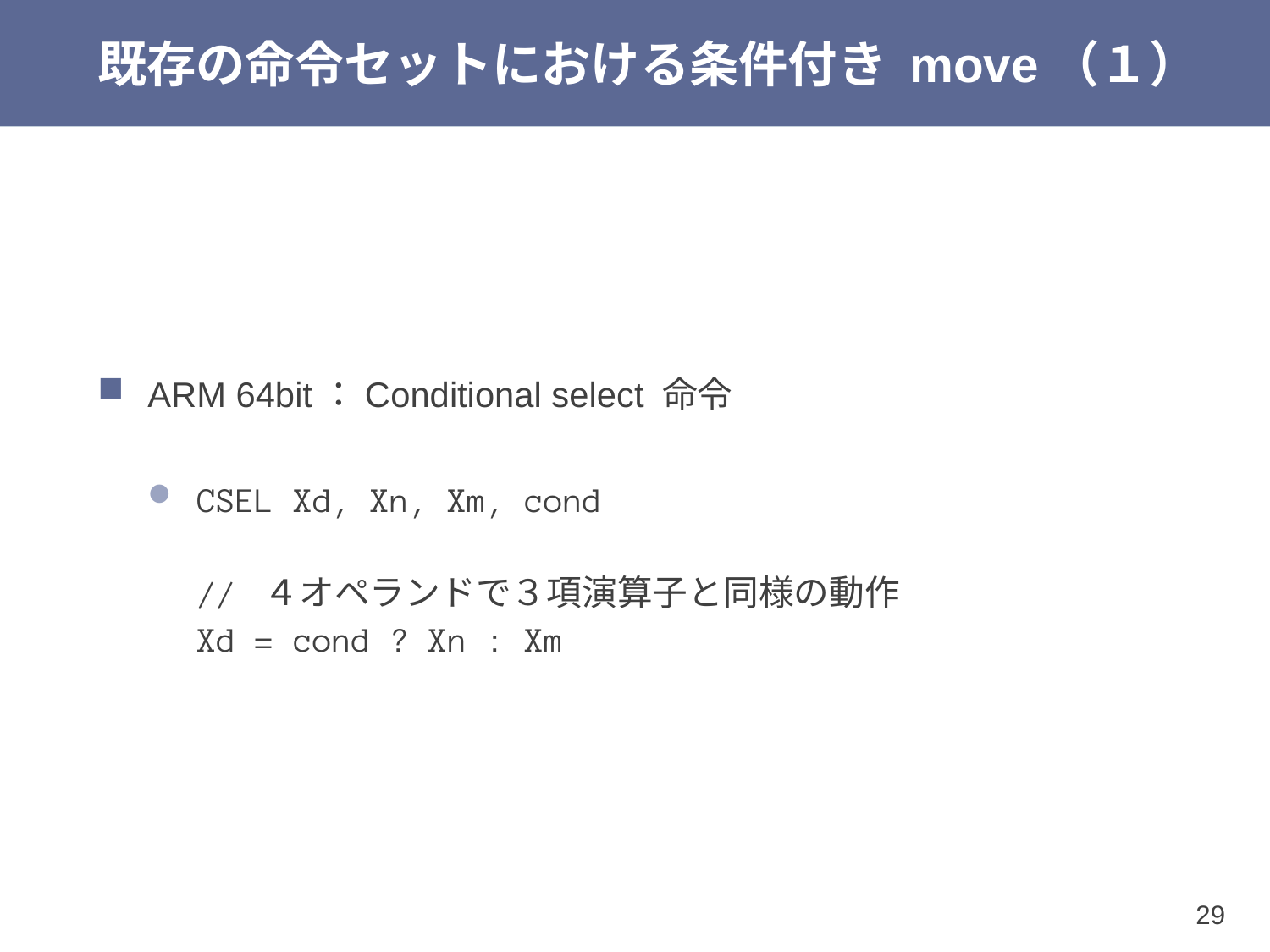

# 既存の命令セットにおける条件付き move（１）
ARM 64bit：Conditional select 命令
CSEL Xd, Xn, Xm, cond
// ４オペランドで３項演算子と同様の動作
Xd = cond ? Xn : Xm